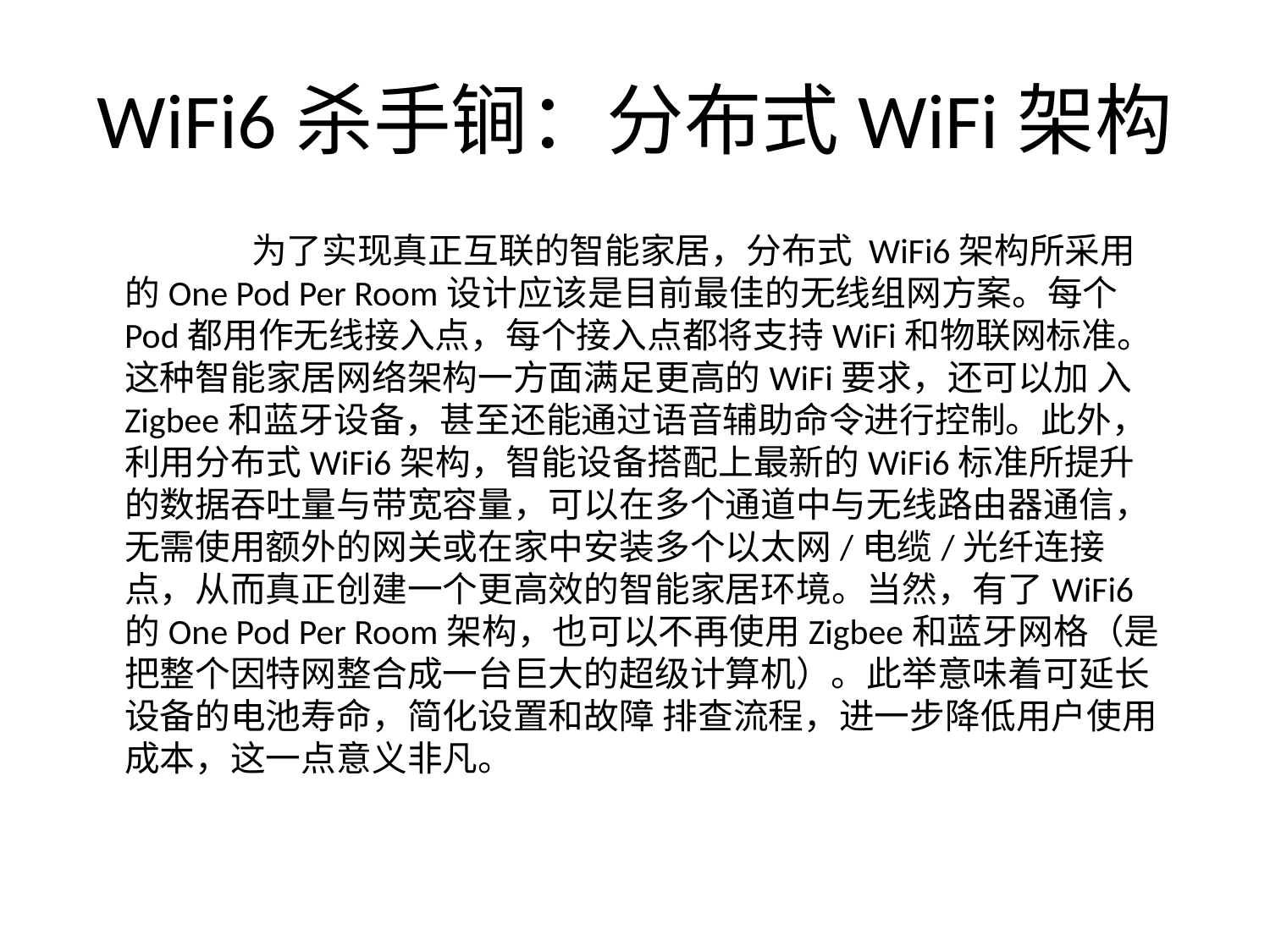

# WiFi6杀手锏：分布式WiFi架构
         	为了实现真正互联的智能家居，分布式 WiFi6架构所采用的One Pod Per Room设计应该是目前最佳的无线组网方案。每个Pod都用作无线接入点，每个接入点都将支持WiFi和物联网标准。这种智能家居网络架构一方面满足更高的WiFi要求，还可以加 入Zigbee和蓝牙设备，甚至还能通过语音辅助命令进行控制。此外，利用分布式WiFi6架构，智能设备搭配上最新的WiFi6标准所提升的数据吞吐量与带宽容量，可以在多个通道中与无线路由器通信，无需使用额外的网关或在家中安装多个以太网/电缆/光纤连接点，从而真正创建一个更高效的智能家居环境。当然，有了WiFi6的One Pod Per Room架构，也可以不再使用Zigbee和蓝牙网格（是把整个因特网整合成一台巨大的超级计算机）。此举意味着可延长设备的电池寿命，简化设置和故障 排查流程，进一步降低用户使用成本，这一点意义非凡。